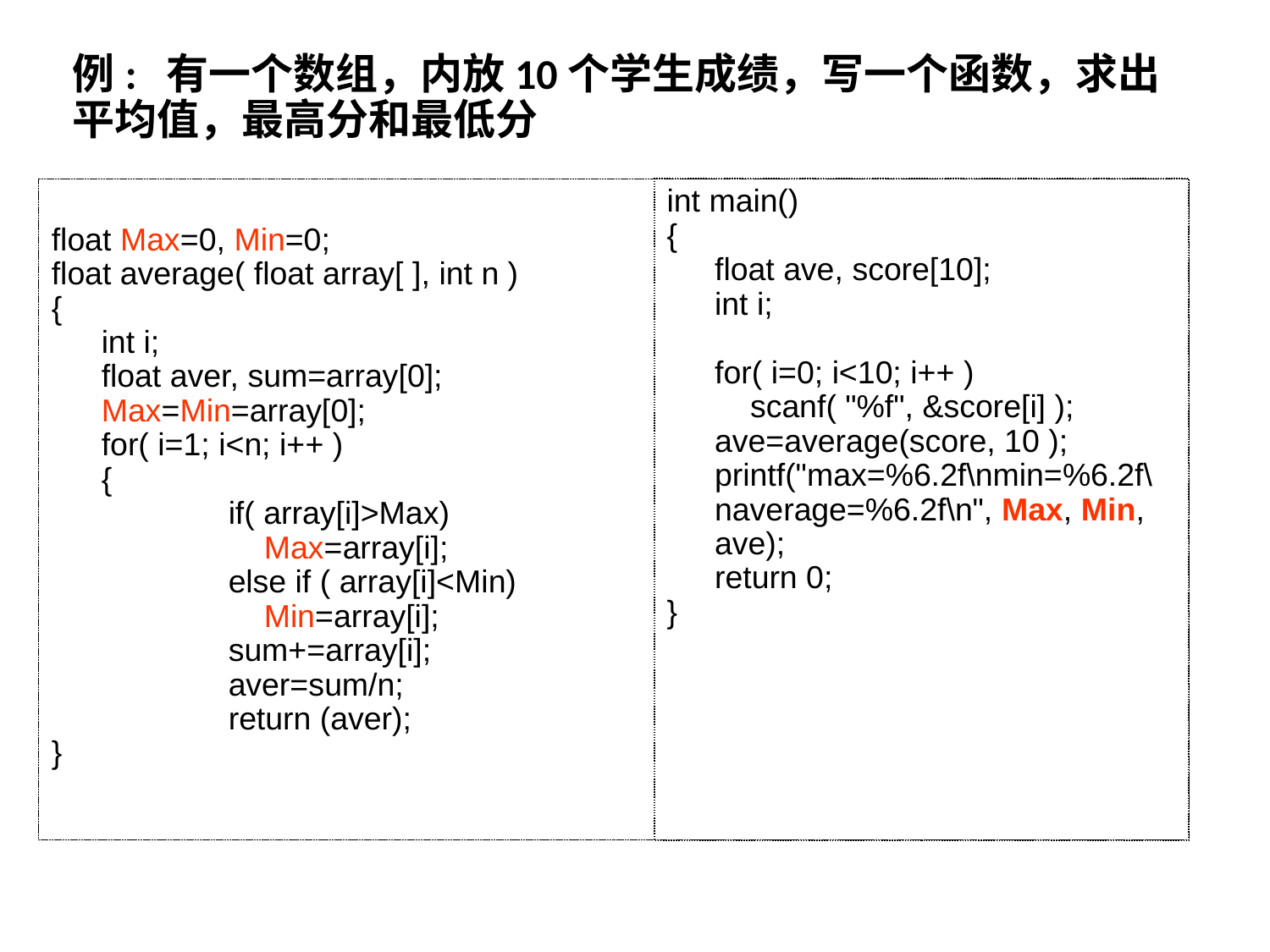

# 例:  有一个数组，内放10个学生成绩，写一个函数，求出平均值，最高分和最低分

float Max=0, Min=0;
float average( float array[ ], int n )
{
	int i;
	float aver, sum=array[0];
	Max=Min=array[0];
	for( i=1; i<n; i++ )
	{
		if( array[i]>Max)
		    Max=array[i];
		else if ( array[i]<Min)
		    Min=array[i];
		sum+=array[i];
		aver=sum/n;
		return (aver);
}
int main()
{
	float ave, score[10];
	int i;

	for( i=0; i<10; i++ )
	    scanf( "%f", &score[i] );
	ave=average(score, 10 );
	printf("max=%6.2f\nmin=%6.2f\naverage=%6.2f\n", Max, Min, ave);
	return 0;
}